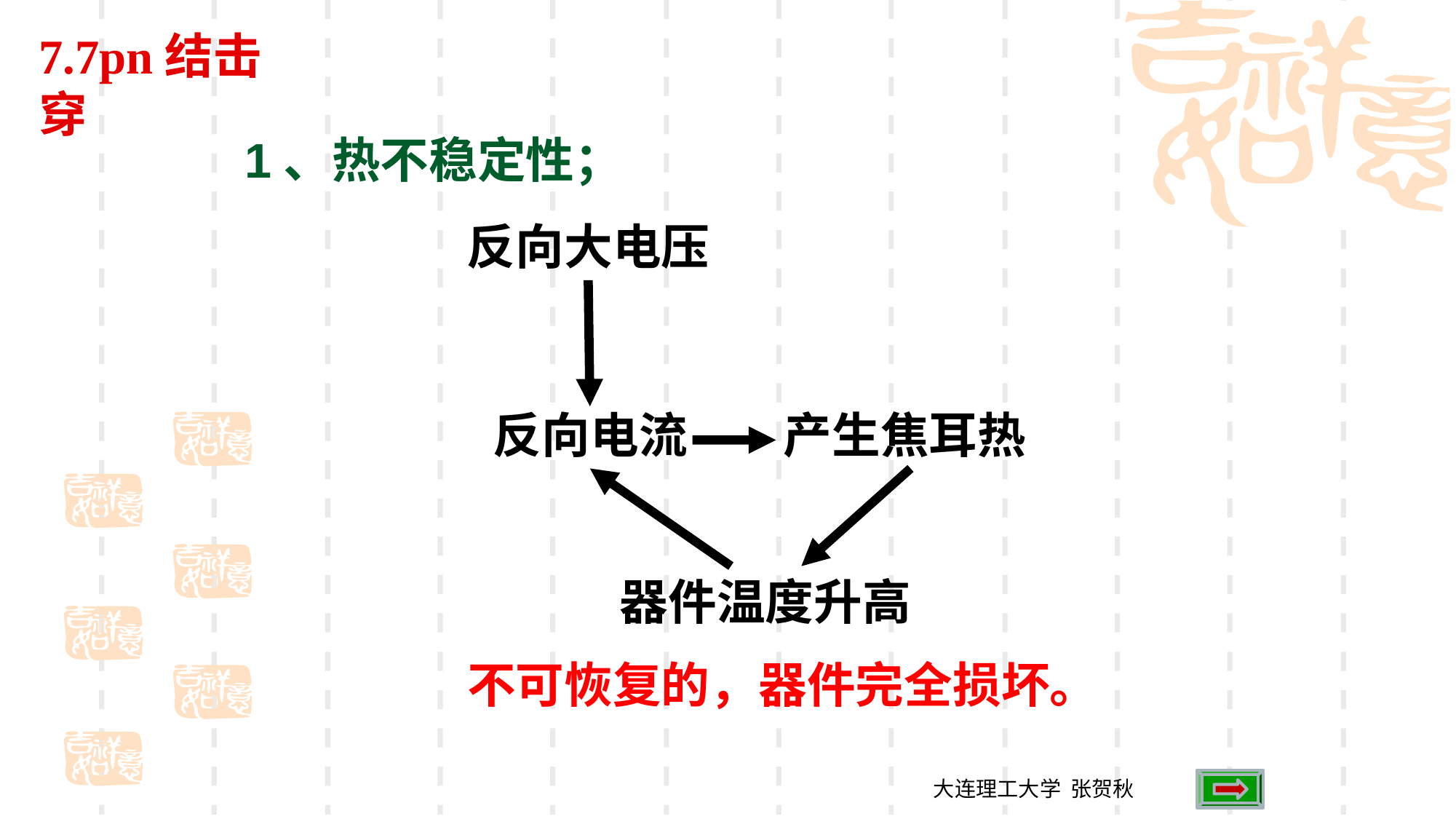

7.7pn结击穿
1、热不稳定性；
反向大电压

反向电流
产生焦耳热

器件温度升高
不可恢复的，器件完全损坏。

大连理工大学  张贺秋